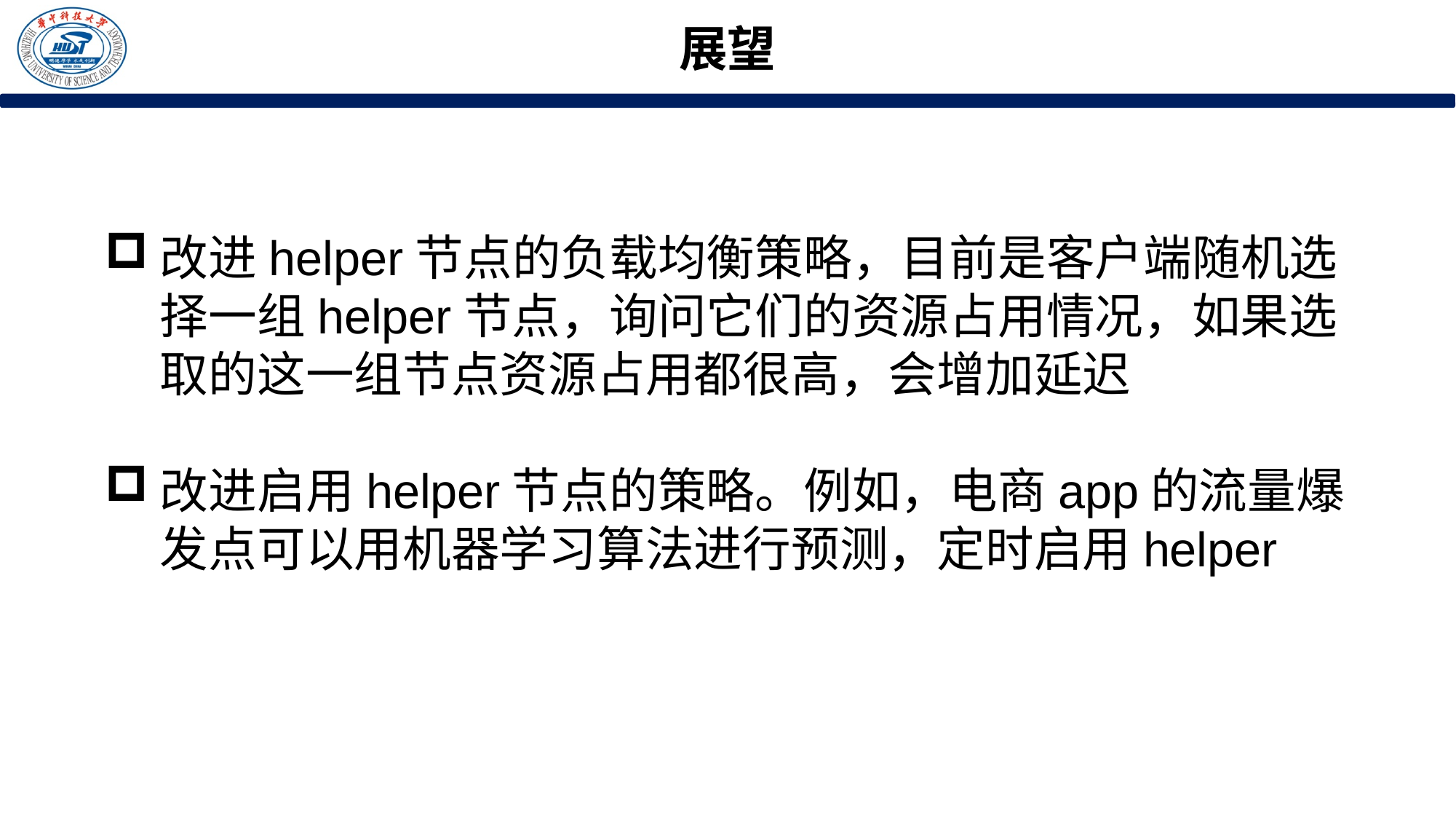

展望
改进helper节点的负载均衡策略，目前是客户端随机选择一组helper节点，询问它们的资源占用情况，如果选取的这一组节点资源占用都很高，会增加延迟

改进启用helper节点的策略。例如，电商app的流量爆发点可以用机器学习算法进行预测，定时启用helper